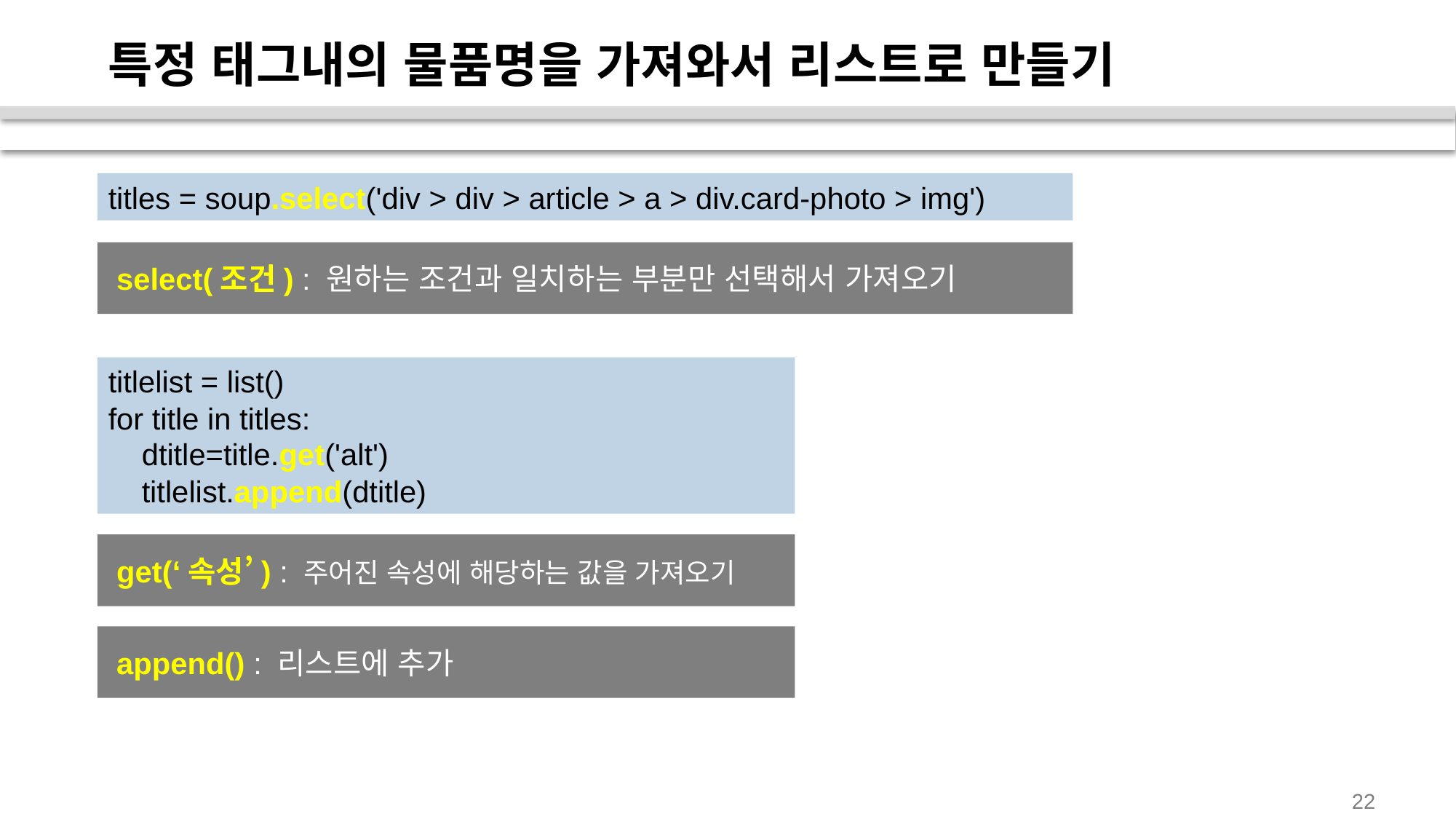

# 특정 태그내의 물품명을 가져와서 리스트로 만들기
titles = soup.select('div > div > article > a > div.card-photo > img')
 select(조건) : 원하는 조건과 일치하는 부분만 선택해서 가져오기
titlelist = list()
for title in titles:
    dtitle=title.get('alt')
    titlelist.append(dtitle)
 get(‘속성’) : 주어진 속성에 해당하는 값을 가져오기
 append() : 리스트에 추가